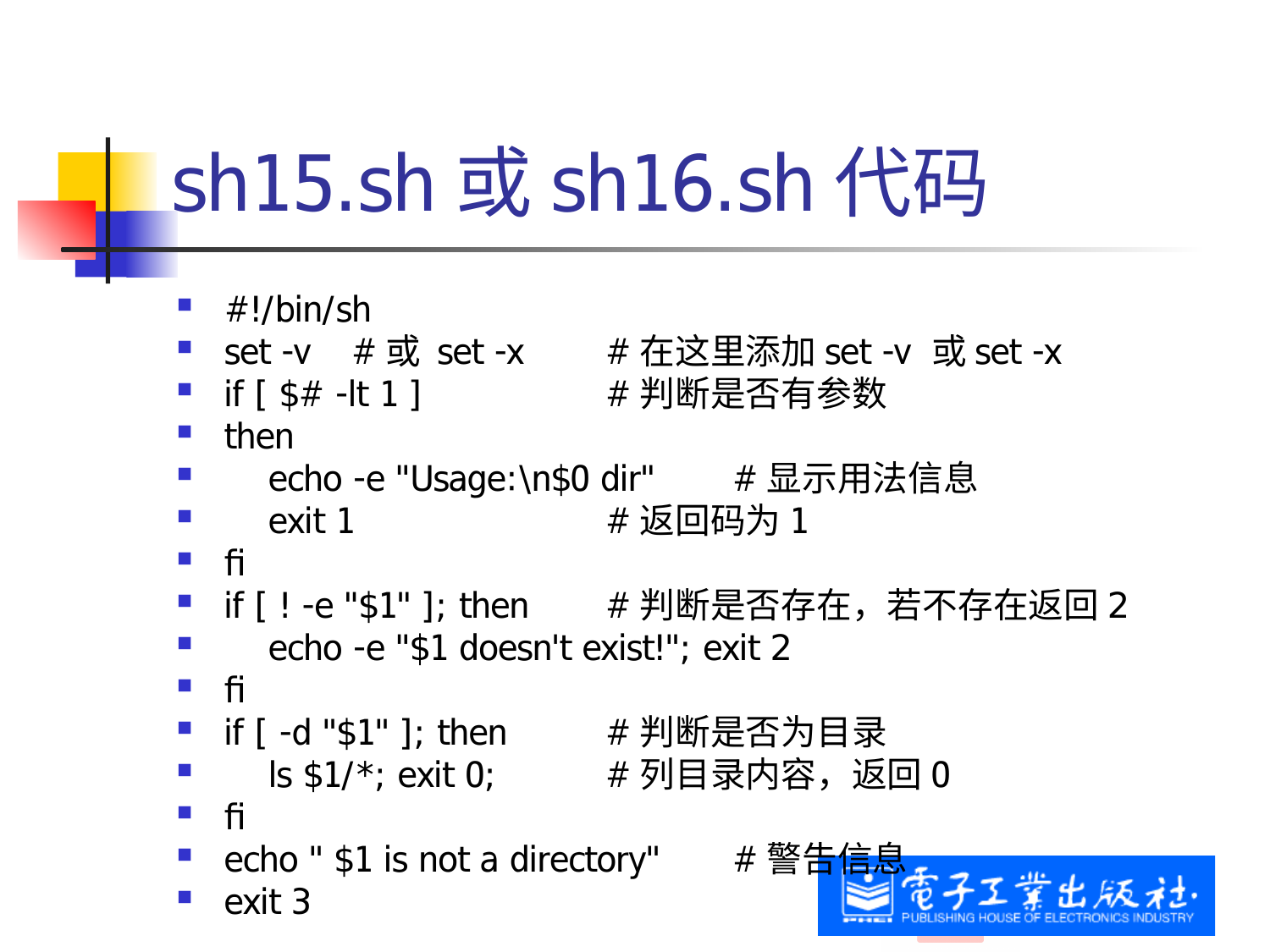

# sh15.sh或sh16.sh代码
#!/bin/sh
set -v 	#或 set -x 	#在这里添加set -v 或set -x
if [ $# -lt 1 ]		#判断是否有参数
then
    echo -e "Usage:\n$0 dir"	#显示用法信息
    exit 1		#返回码为1
fi
if [ ! -e "$1" ]; then	#判断是否存在，若不存在返回2
    echo -e "$1 doesn't exist!"; exit 2
fi
if [ -d "$1" ]; then	#判断是否为目录
    ls $1/*; exit 0;	#列目录内容，返回0
fi
echo " $1 is not a directory"	#警告信息
exit 3